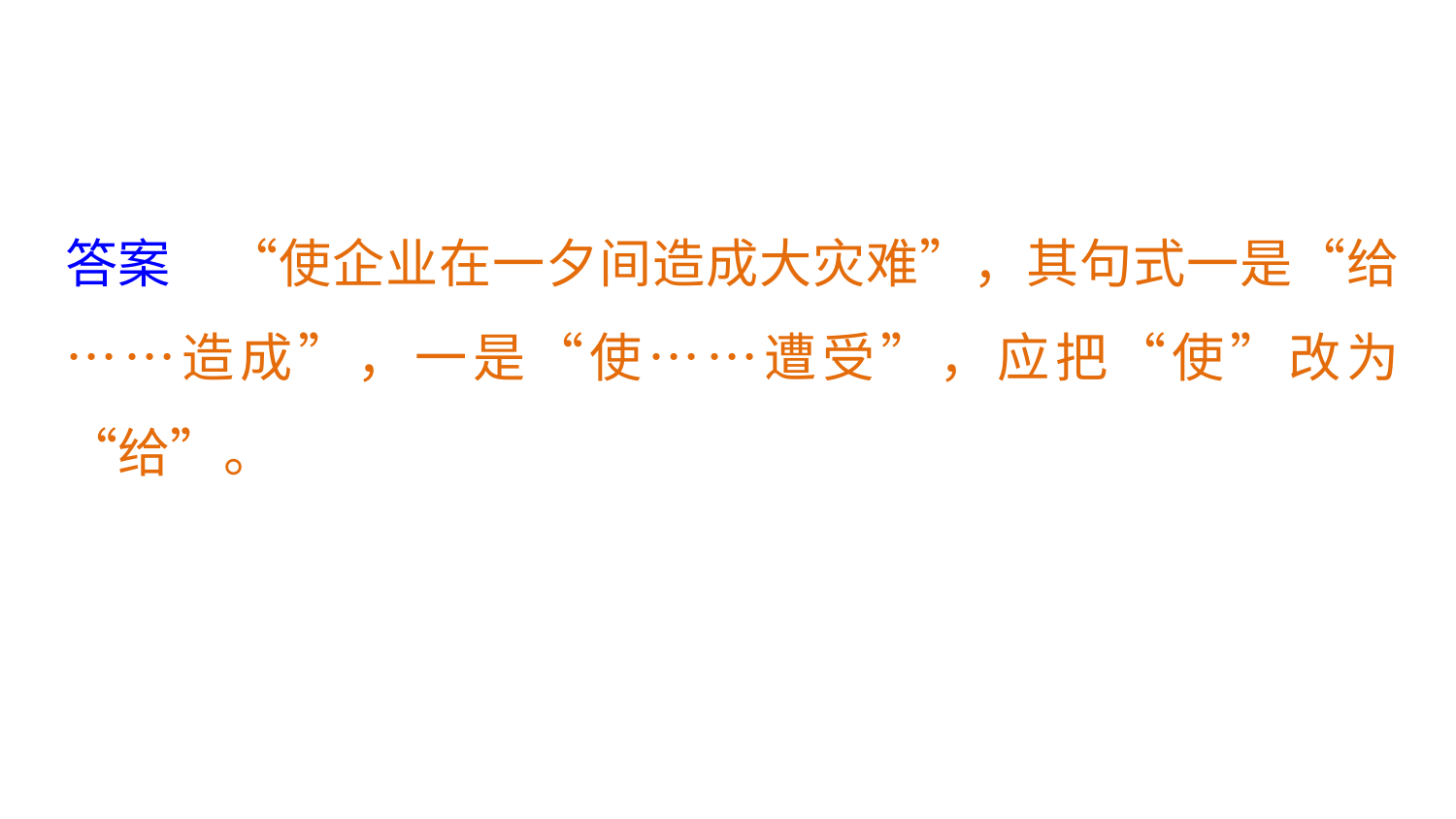

答案　“使企业在一夕间造成大灾难”，其句式一是“给……造成”，一是“使……遭受”，应把“使”改为“给”。